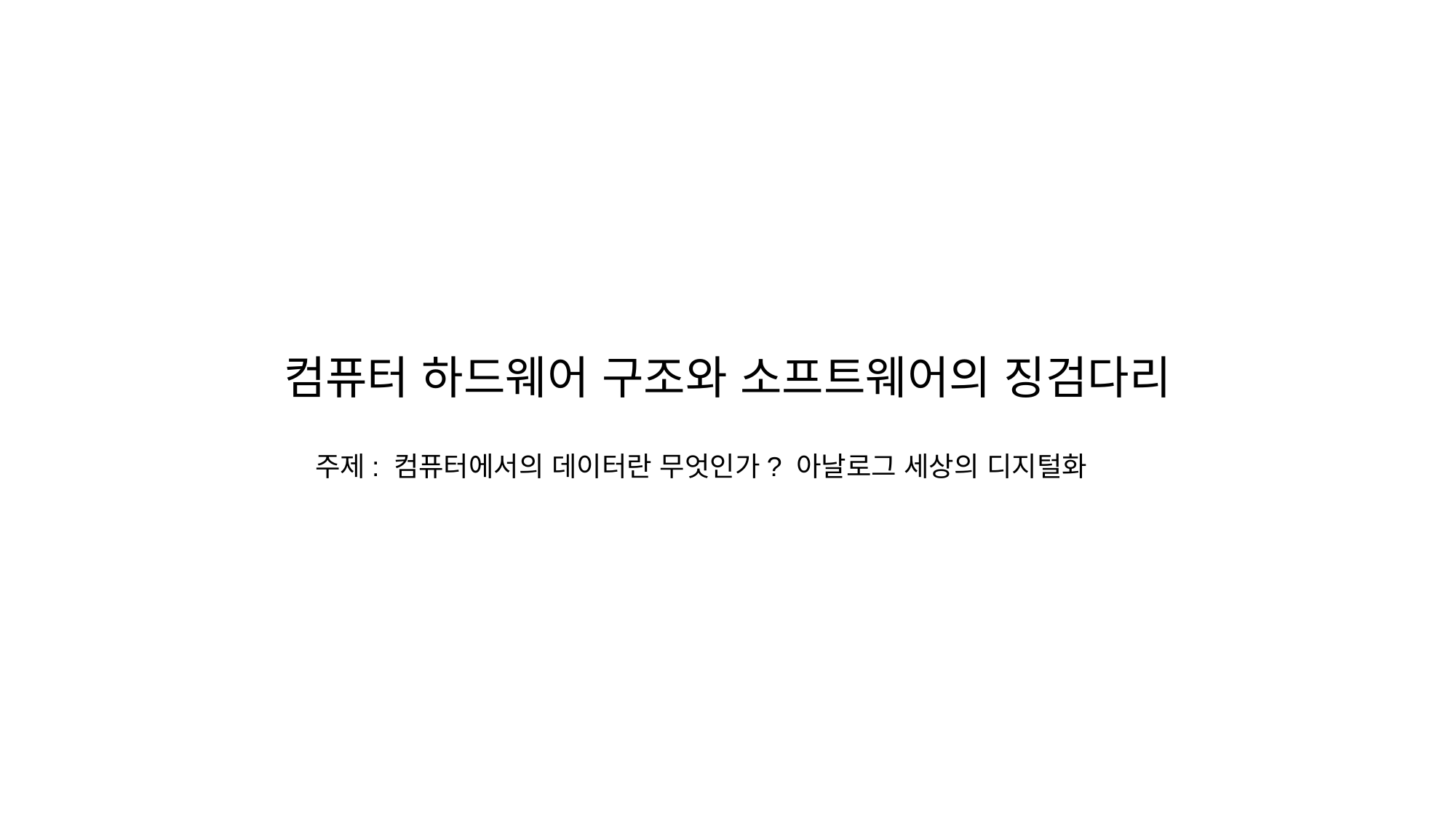

컴퓨터 하드웨어 구조와 소프트웨어의 징검다리
주제: 컴퓨터에서의 데이터란 무엇인가? 아날로그 세상의 디지털화